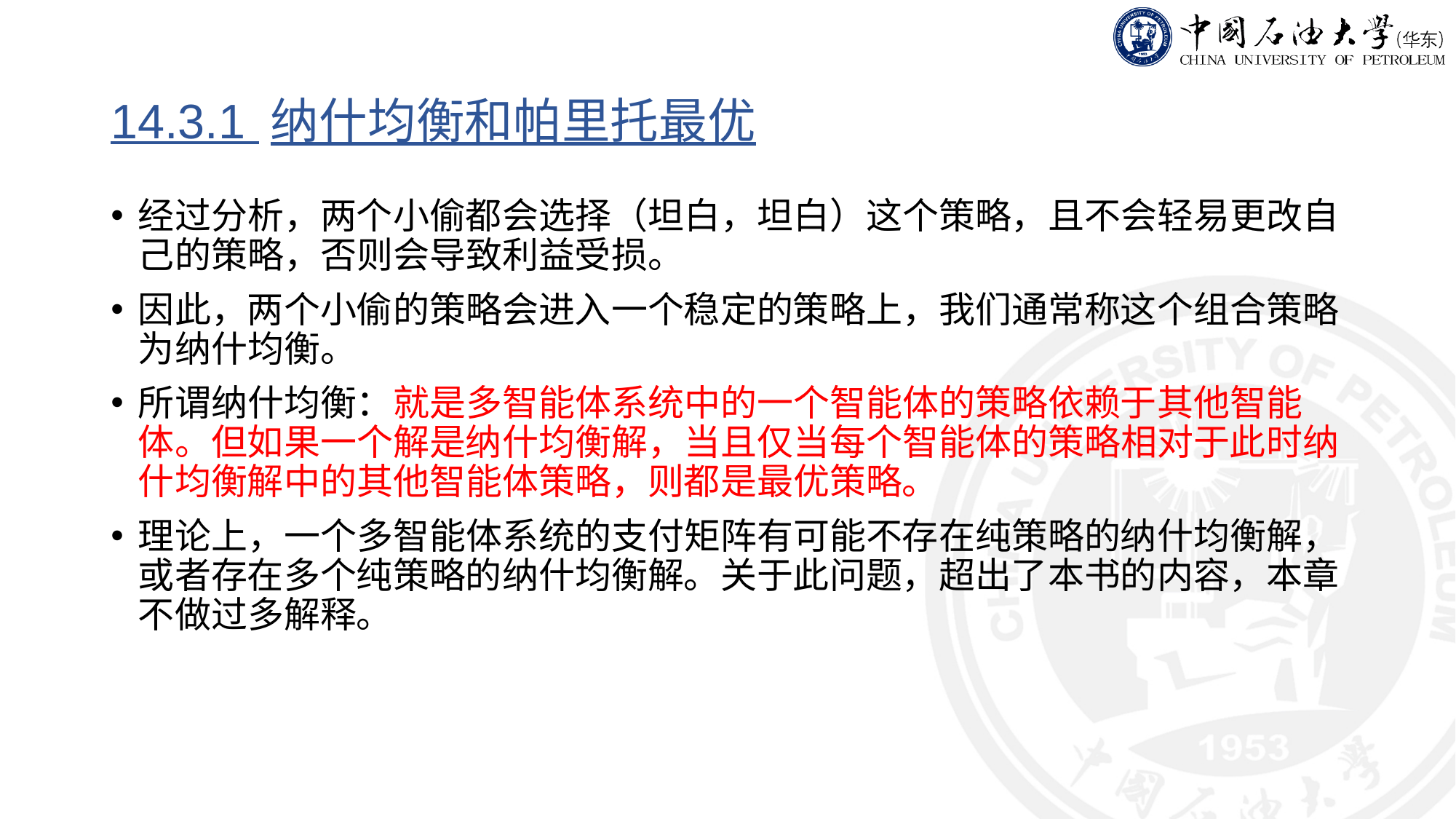

# 14.3.1 纳什均衡和帕里托最优
经过分析，两个小偷都会选择（坦白，坦白）这个策略，且不会轻易更改自己的策略，否则会导致利益受损。
因此，两个小偷的策略会进入一个稳定的策略上，我们通常称这个组合策略为纳什均衡。
所谓纳什均衡：就是多智能体系统中的一个智能体的策略依赖于其他智能体。但如果一个解是纳什均衡解，当且仅当每个智能体的策略相对于此时纳什均衡解中的其他智能体策略，则都是最优策略。
理论上，一个多智能体系统的支付矩阵有可能不存在纯策略的纳什均衡解，或者存在多个纯策略的纳什均衡解。关于此问题，超出了本书的内容，本章不做过多解释。